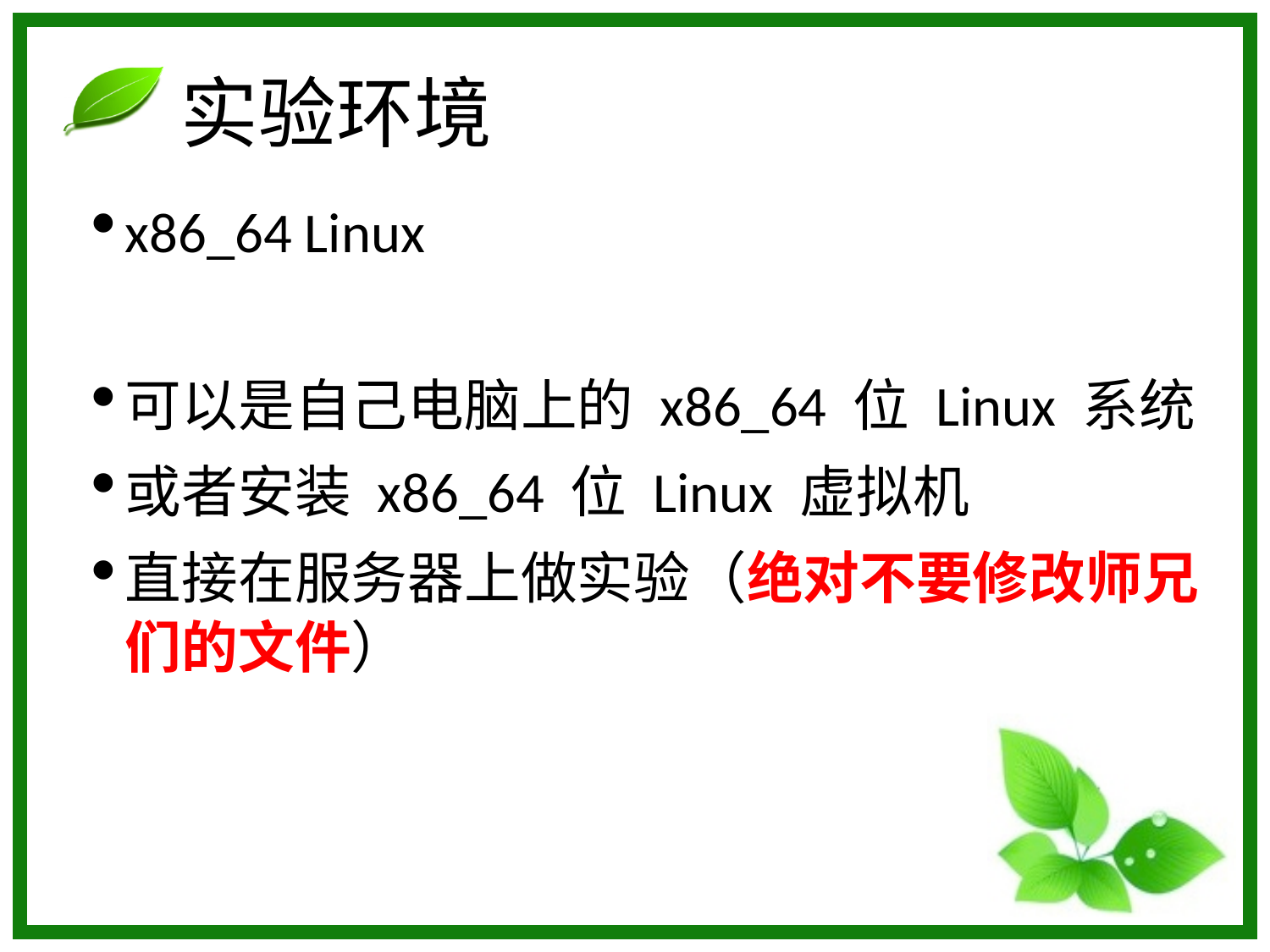

# 实验环境
x86_64 Linux

可以是自己电脑上的 x86_64 位 Linux 系统
或者安装 x86_64 位 Linux 虚拟机
直接在服务器上做实验（绝对不要修改师兄们的文件）